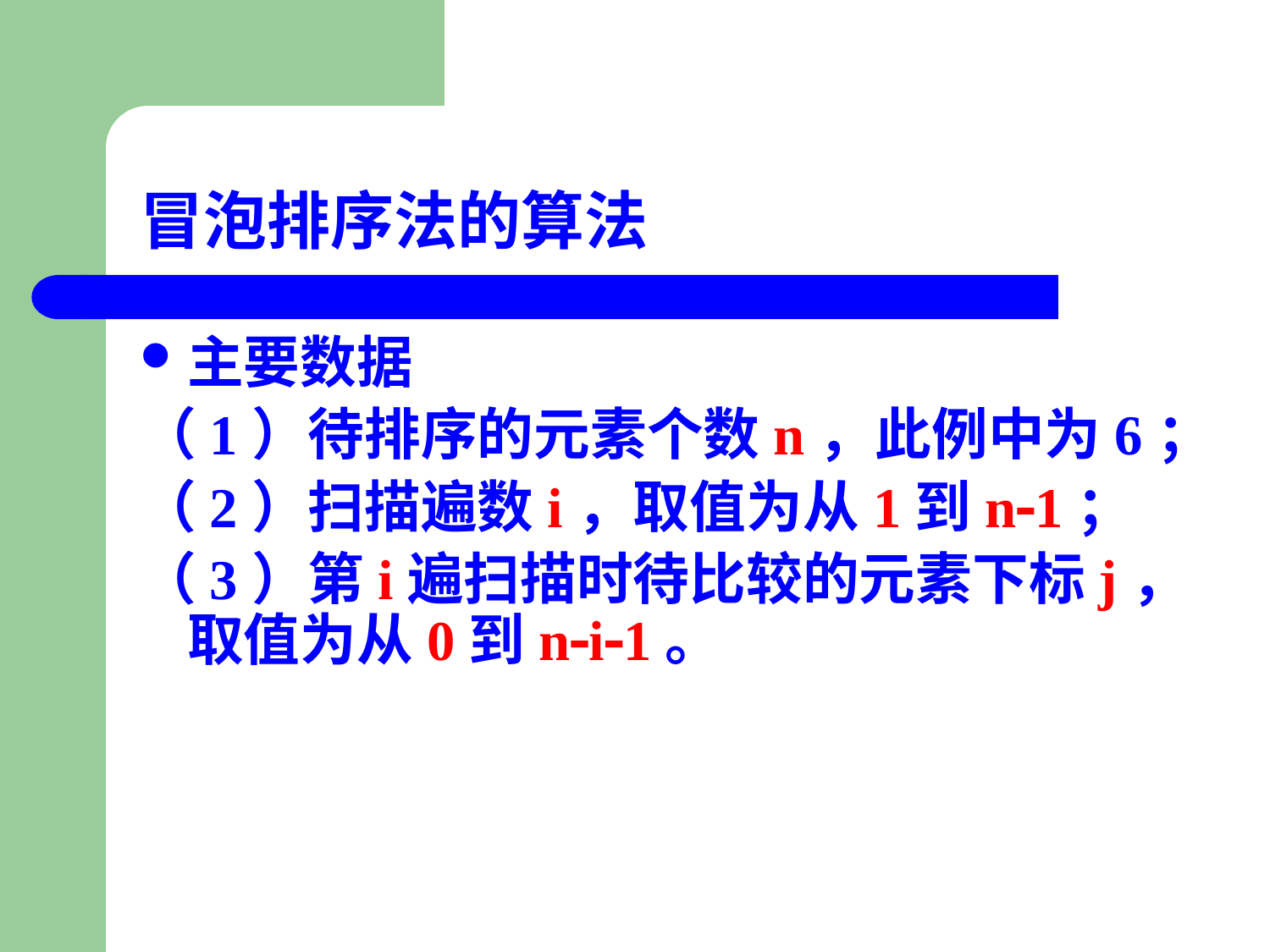

# 冒泡排序法的算法
主要数据
（1）待排序的元素个数n，此例中为6；
（2）扫描遍数i，取值为从1到n−1；
（3）第i遍扫描时待比较的元素下标j，取值为从0到n−i−1。